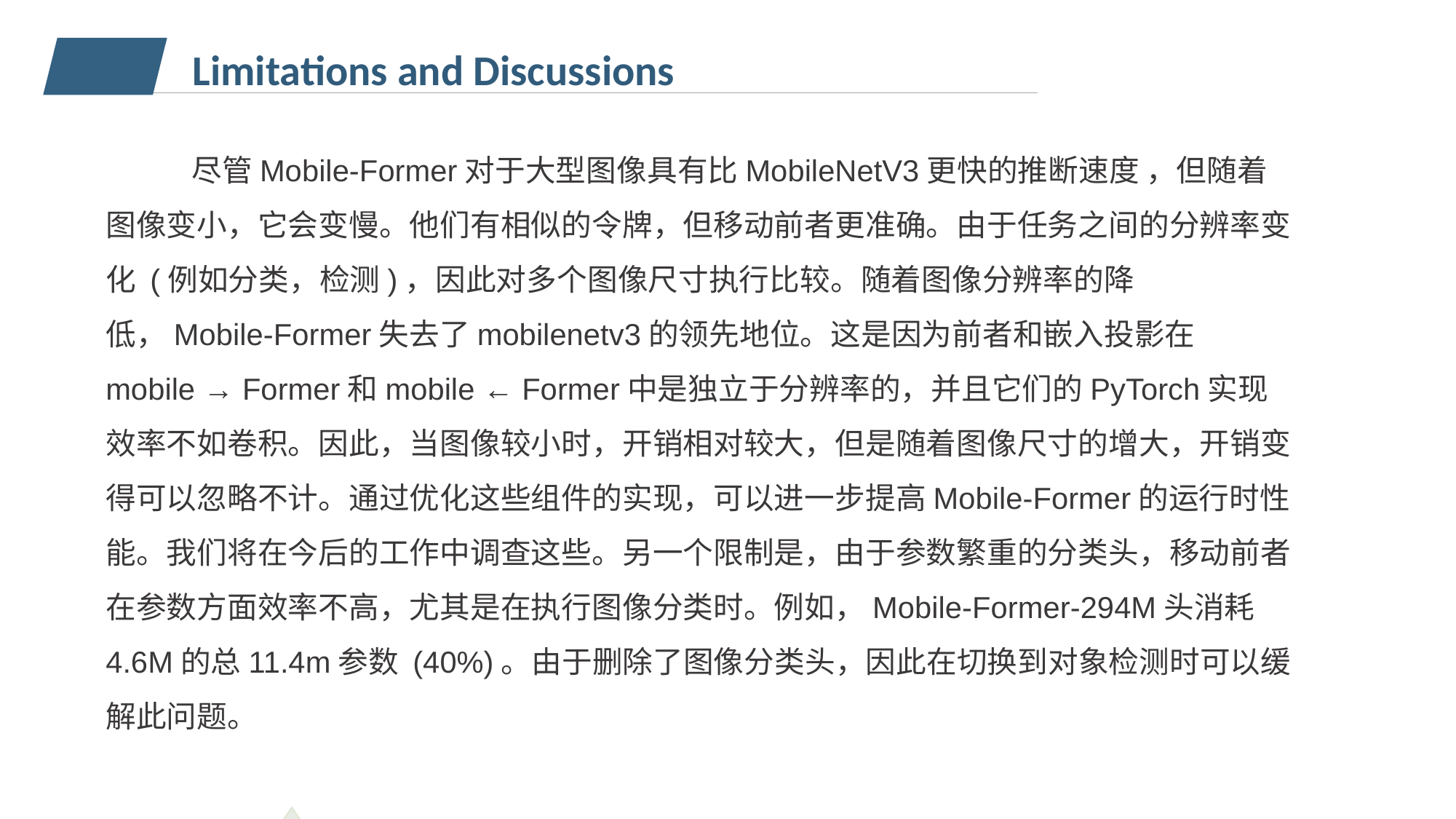

Limitations and Discussions

尽管Mobile-Former对于大型图像具有比MobileNetV3更快的推断速度 ，但随着图像变小，它会变慢。他们有相似的令牌，但移动前者更准确。由于任务之间的分辨率变化 (例如分类，检测)，因此对多个图像尺寸执行比较。随着图像分辨率的降低，Mobile-Former失去了mobilenetv3的领先地位。这是因为前者和嵌入投影在mobile → Former和mobile ← Former中是独立于分辨率的，并且它们的PyTorch实现效率不如卷积。因此，当图像较小时，开销相对较大，但是随着图像尺寸的增大，开销变得可以忽略不计。通过优化这些组件的实现，可以进一步提高Mobile-Former的运行时性能。我们将在今后的工作中调查这些。另一个限制是，由于参数繁重的分类头，移动前者在参数方面效率不高，尤其是在执行图像分类时。例如，Mobile-Former-294M头消耗4.6M的总11.4m参数 (40%)。由于删除了图像分类头，因此在切换到对象检测时可以缓解此问题。